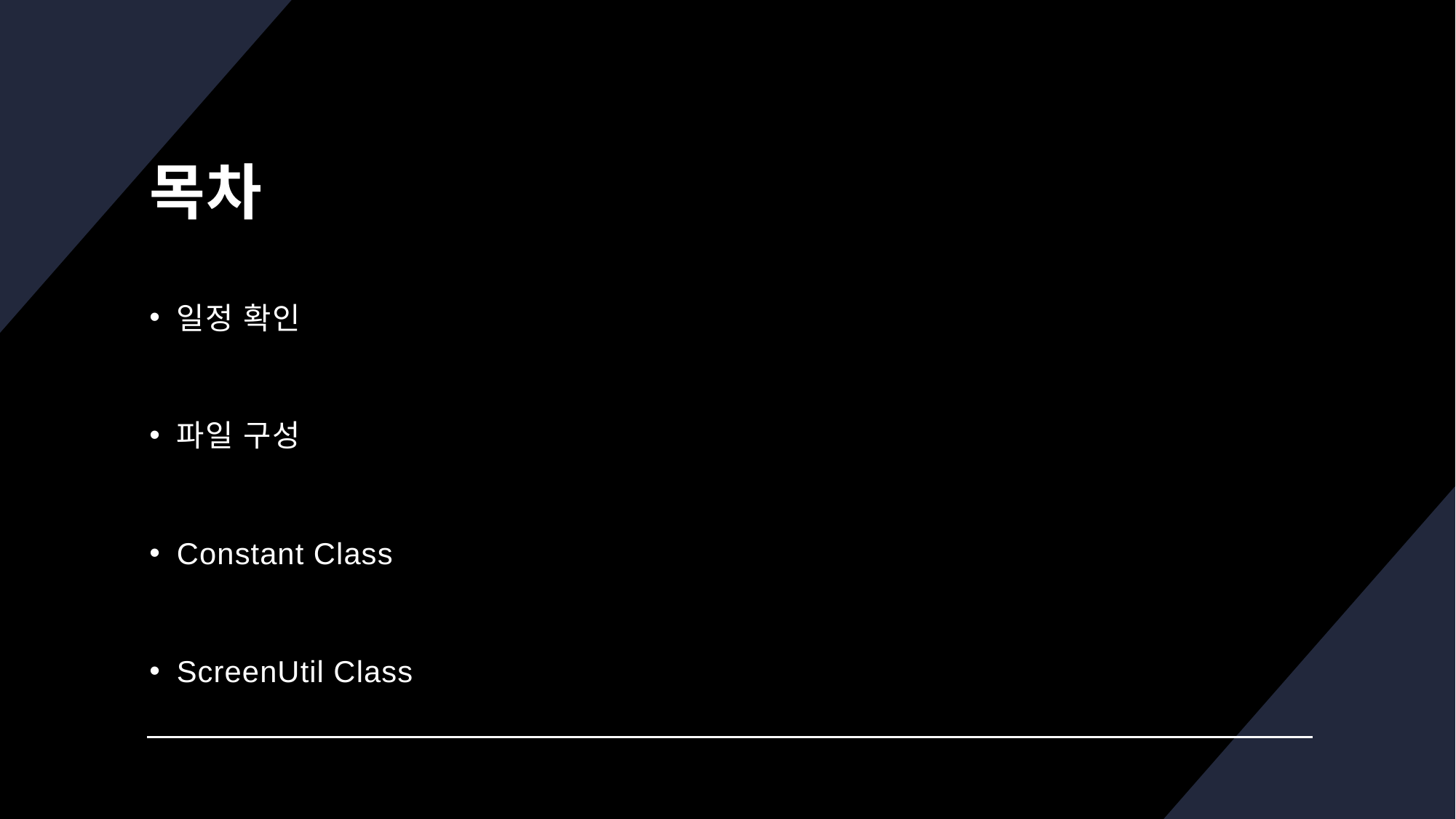

# 목차
일정 확인

파일 구성

Constant Class

ScreenUtil Class